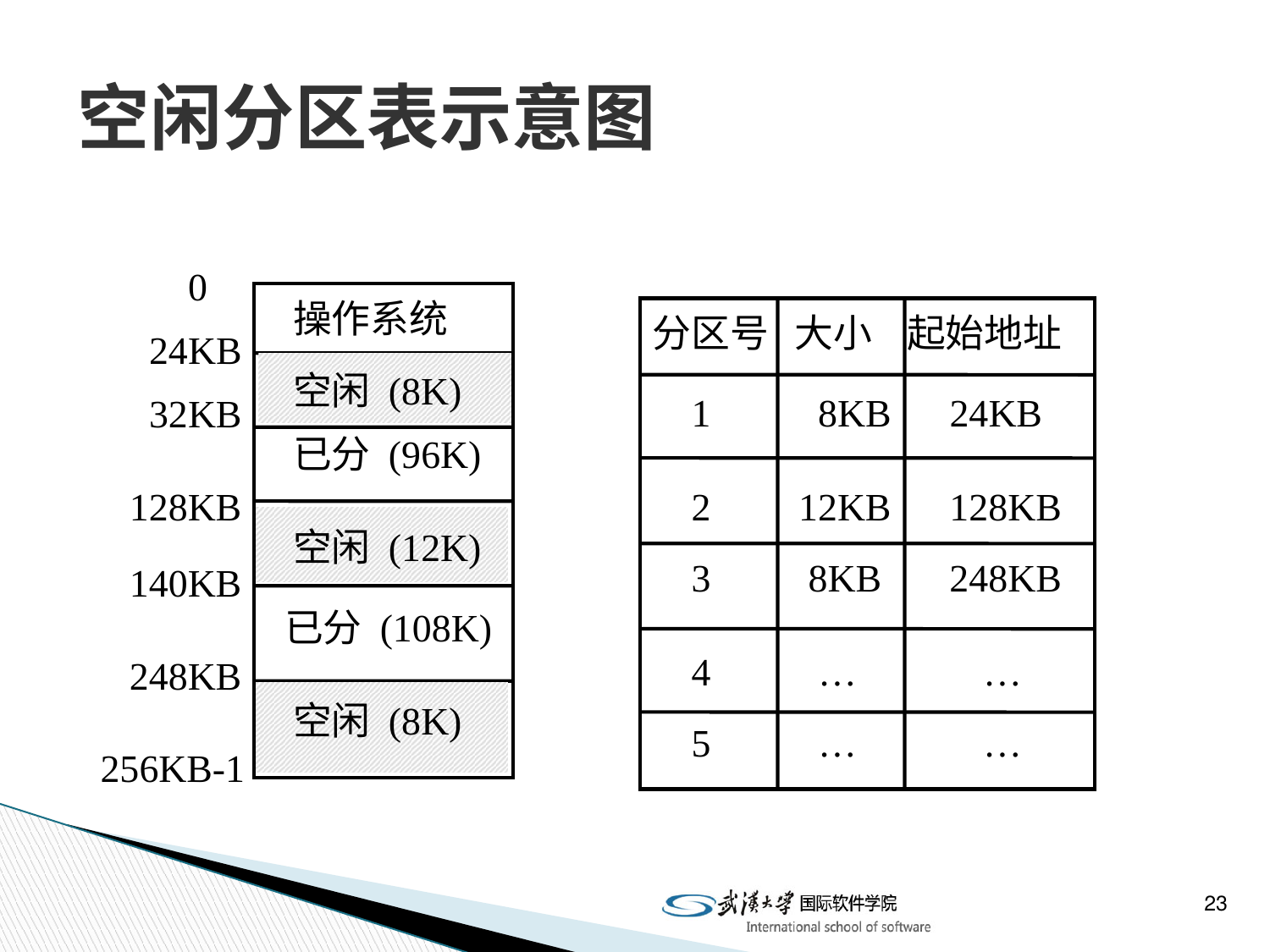

# 空闲分区表示意图

         0

     24KB

     32KB

   128KB

   140KB

   248KB

256KB-1
  操作系统

  空闲 (8K)

  已分 (96K)

  空闲 (12K)

 已分 (108K)

  空闲 (8K)

分区号   大小    起始地址

    1           8KB      24KB

    2         12KB      128KB

    3          8KB       248KB

    4           …             …

    5           …             …